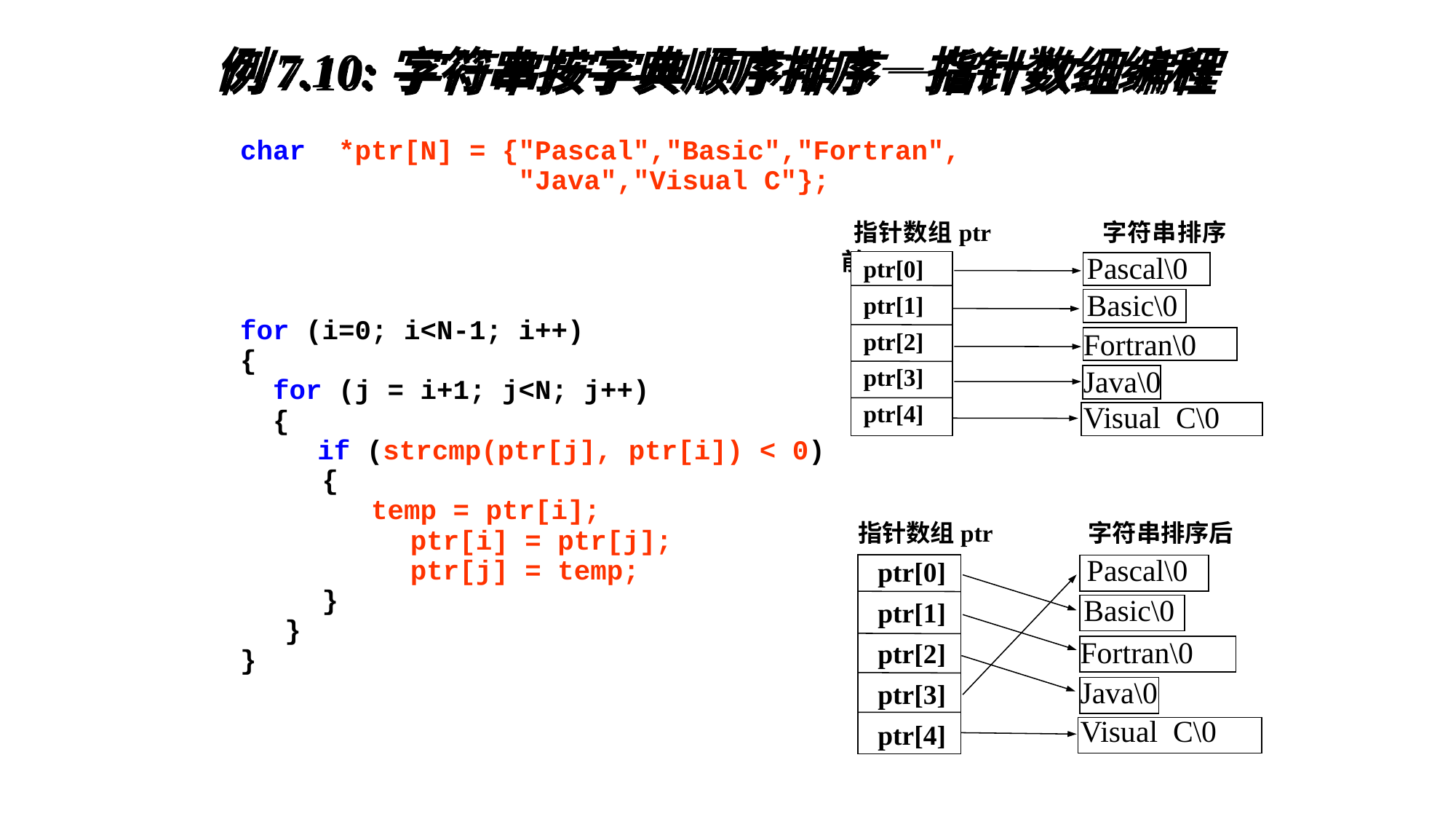

# 例7.10:字符串按字典顺序排序—指针数组编程
char  *ptr[N] = {"Pascal","Basic","Fortran",
                 "Java","Visual C"};

for (i=0; i<N-1; i++)
{
  for (j = i+1; j<N; j++)
  {
	  if (strcmp(ptr[j], ptr[i]) < 0)
     {
        temp = ptr[i];
     	 ptr[i] = ptr[j];
     	 ptr[j] = temp;
     }
	}
}
 指针数组ptr                字符串排序前
ptr[0]
ptr[1]
ptr[2]
ptr[3]
ptr[4]
Pascal\0

Basic\0

Fortran\0

Java\0

Visual  C\0

 指针数组ptr               字符串排序后
ptr[0]
ptr[1]
ptr[2]
ptr[3]
ptr[4]
Pascal\0

Basic\0

Fortran\0

Java\0

Visual  C\0